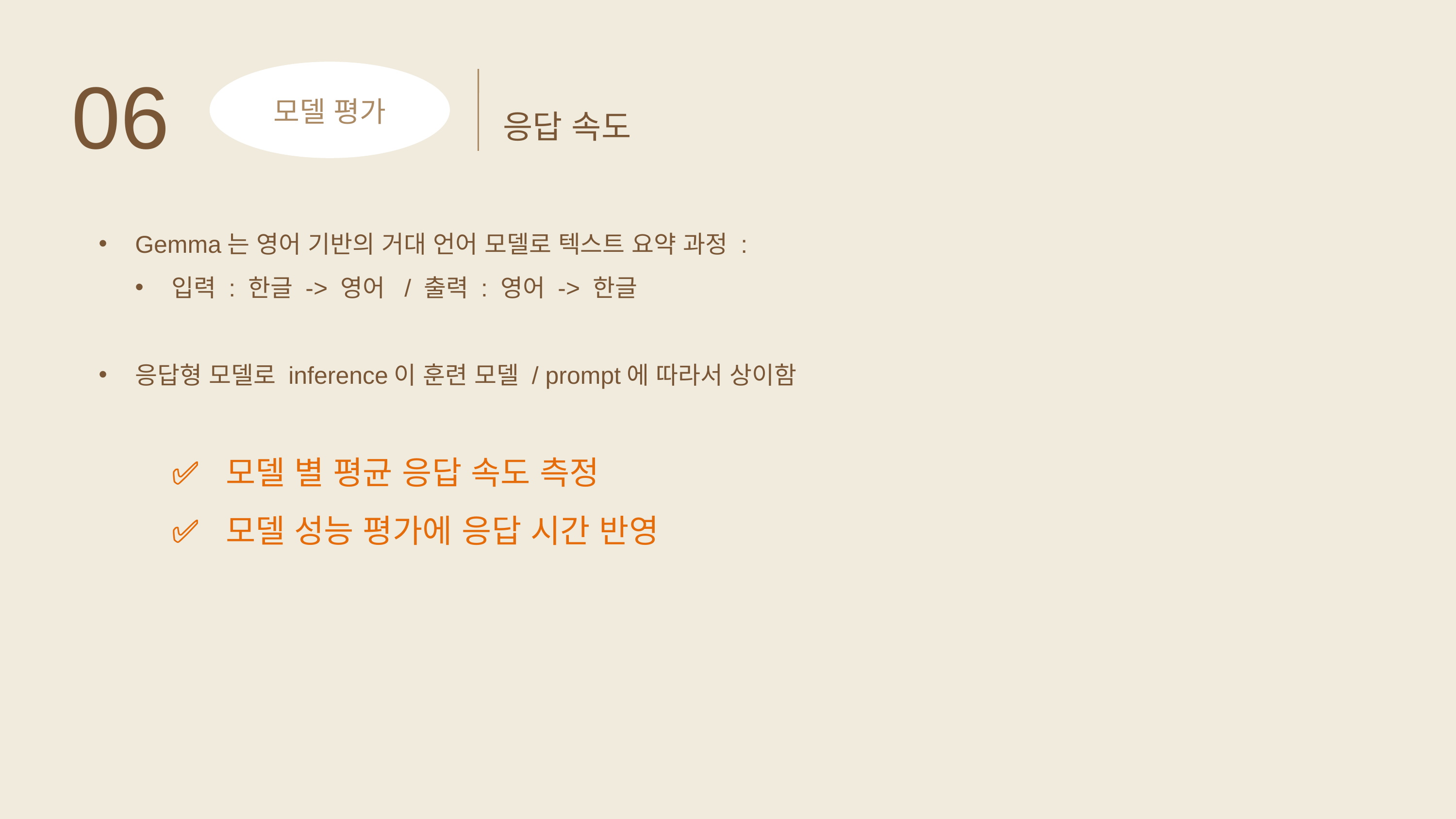

06

응답 속도
모델 평가
Gemma는 영어 기반의 거대 언어 모델로 텍스트 요약 과정 :
입력 : 한글 -> 영어  / 출력 : 영어 -> 한글

응답형 모델로 inference이 훈련 모델 / prompt에 따라서 상이함

✅  모델 별 평균 응답 속도 측정
✅  모델 성능 평가에 응답 시간 반영